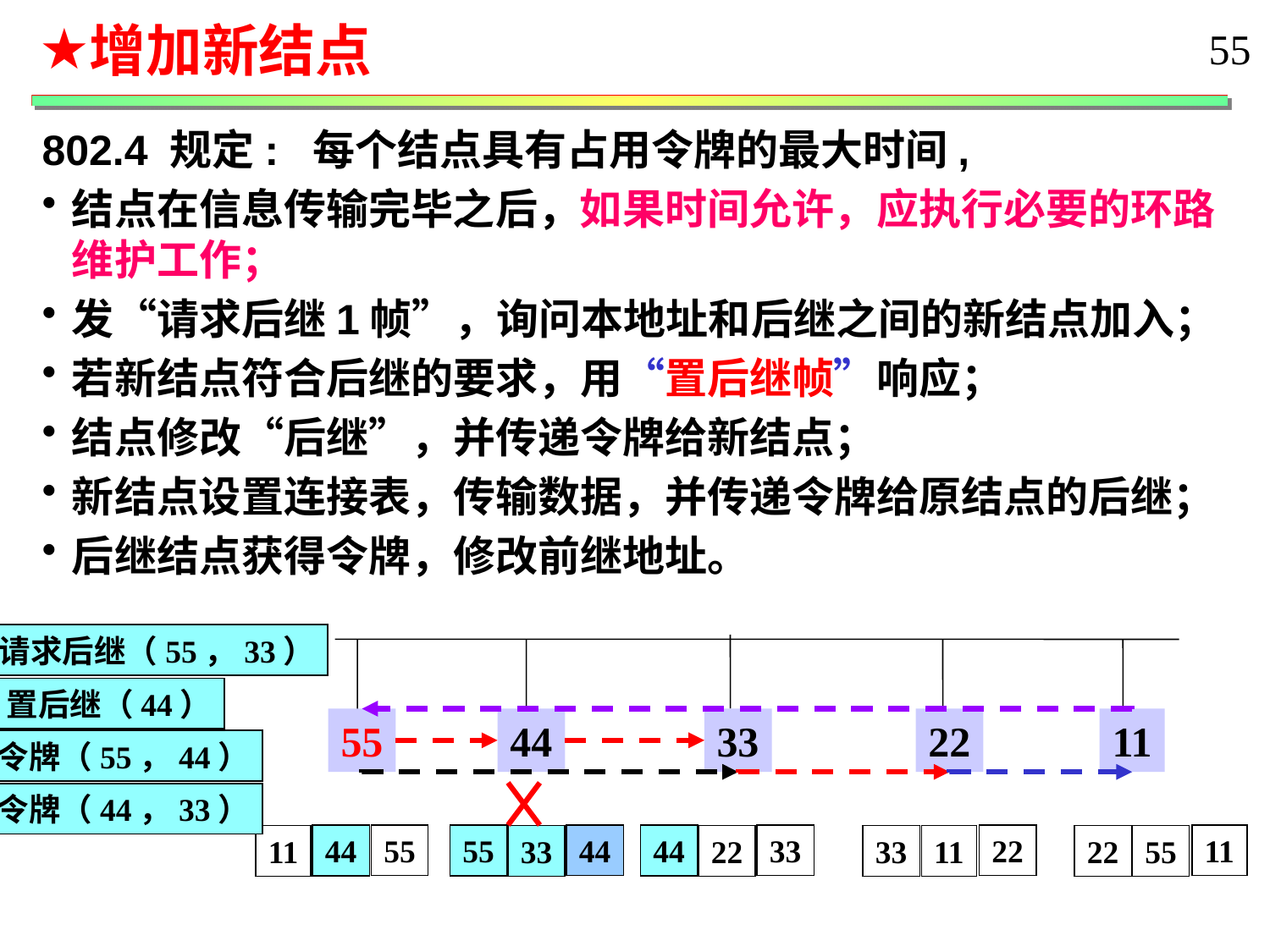

增加新结点
55

802.4 规定:  每个结点具有占用令牌的最大时间,
结点在信息传输完毕之后，如果时间允许，应执行必要的环路维护工作；
发“请求后继1帧”，询问本地址和后继之间的新结点加入；
若新结点符合后继的要求，用“置后继帧”响应；
结点修改“后继”，并传递令牌给新结点；
新结点设置连接表，传输数据，并传递令牌给原结点的后继；
后继结点获得令牌，修改前继地址。
请求后继（55，33）

置后继（44）
33
55
44
33
22
11
令牌（55，44）

令牌（44，33）
44
55
44

55
44
33
22
11
11
33
55
22
33
11
22
55